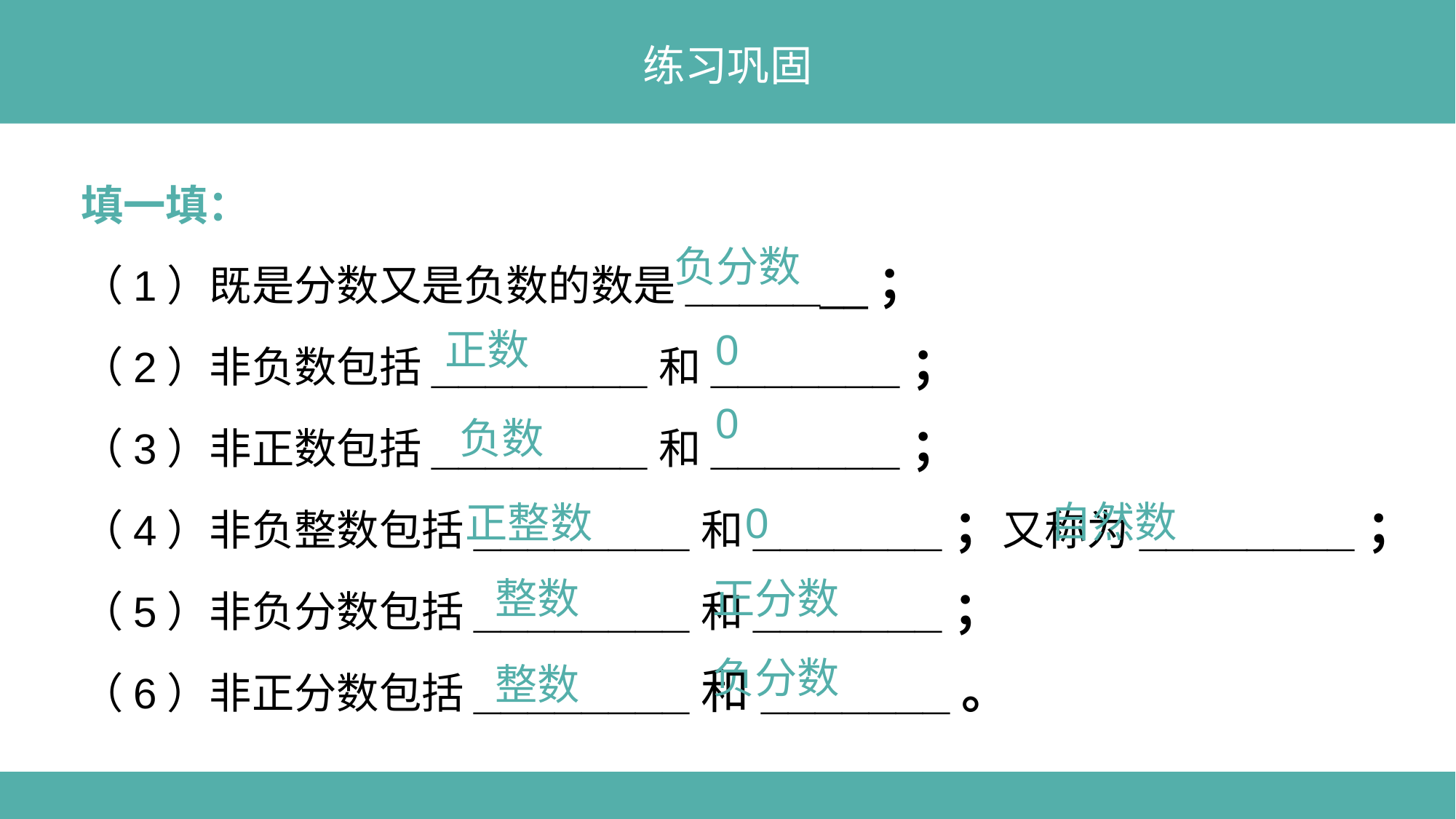

练习巩固

填一填：
（1）既是分数又是负数的数是_______；
（2）非负数包括________和_______；
（3）非正数包括________和_______；
（4）非负整数包括________和_______；又称为________；
（5）非负分数包括________和_______；
（6）非正分数包括________和_______。
负分数
正数
0
0
负数
自然数
正整数
0
整数
正分数
负分数
整数